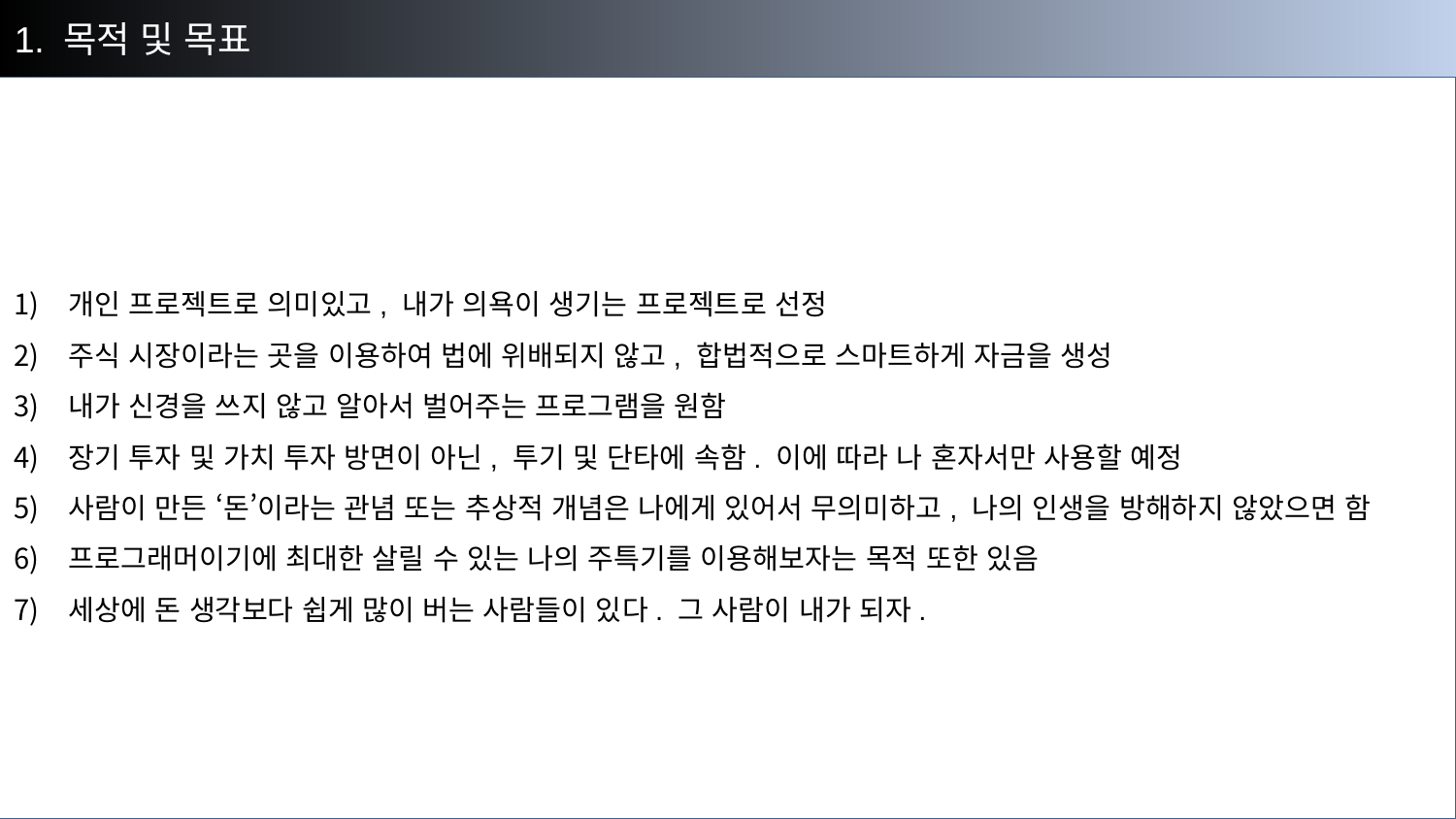

1. 목적 및 목표
개인 프로젝트로 의미있고, 내가 의욕이 생기는 프로젝트로 선정
주식 시장이라는 곳을 이용하여 법에 위배되지 않고, 합법적으로 스마트하게 자금을 생성
내가 신경을 쓰지 않고 알아서 벌어주는 프로그램을 원함
장기 투자 및 가치 투자 방면이 아닌, 투기 및 단타에 속함. 이에 따라 나 혼자서만 사용할 예정
사람이 만든 ‘돈’이라는 관념 또는 추상적 개념은 나에게 있어서 무의미하고, 나의 인생을 방해하지 않았으면 함
프로그래머이기에 최대한 살릴 수 있는 나의 주특기를 이용해보자는 목적 또한 있음
세상에 돈 생각보다 쉽게 많이 버는 사람들이 있다. 그 사람이 내가 되자.